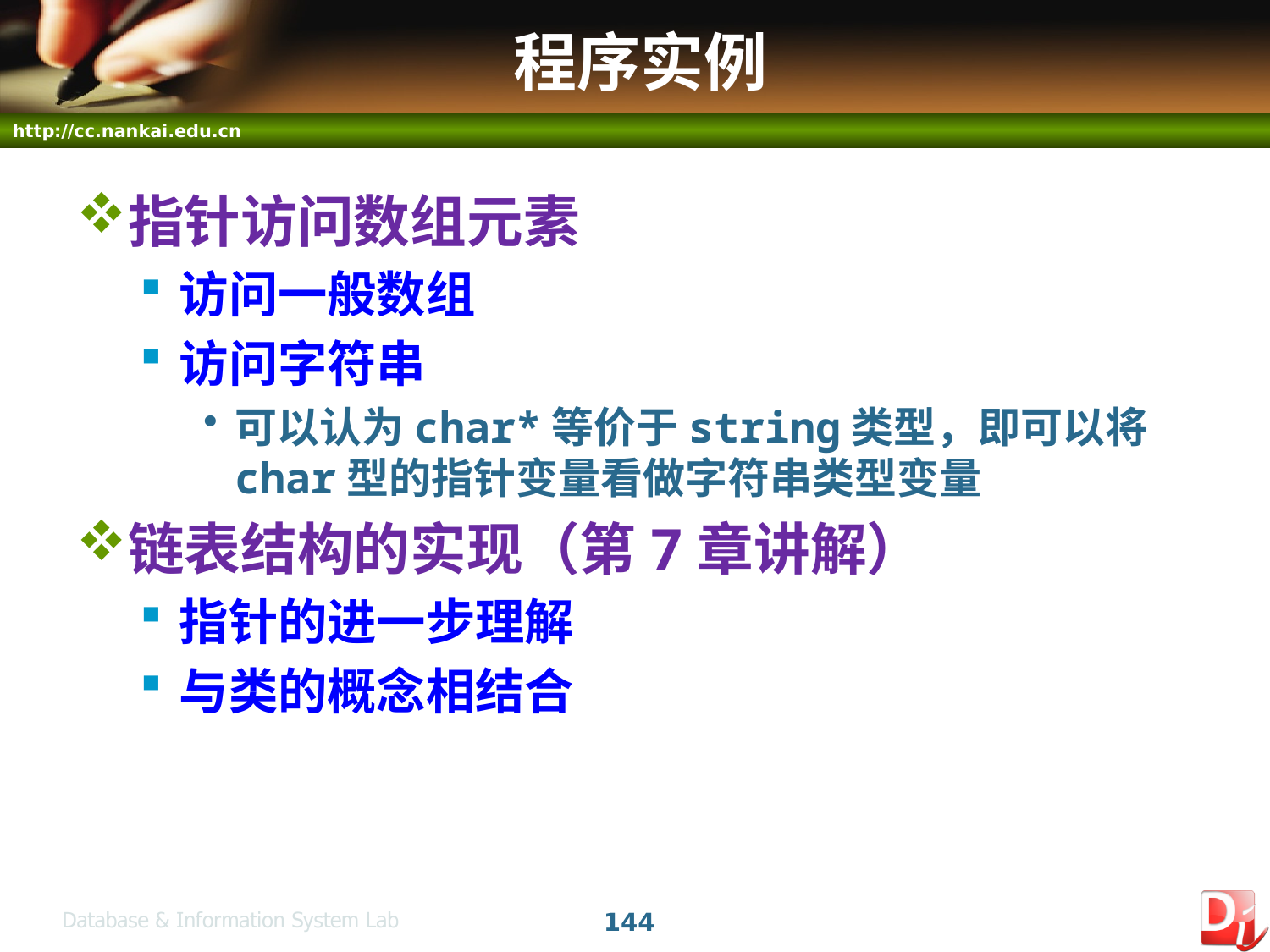

# 程序实例
指针访问数组元素
访问一般数组
访问字符串
可以认为char*等价于string类型，即可以将char型的指针变量看做字符串类型变量
链表结构的实现（第7章讲解）
指针的进一步理解
与类的概念相结合
144
Database & Information System Lab